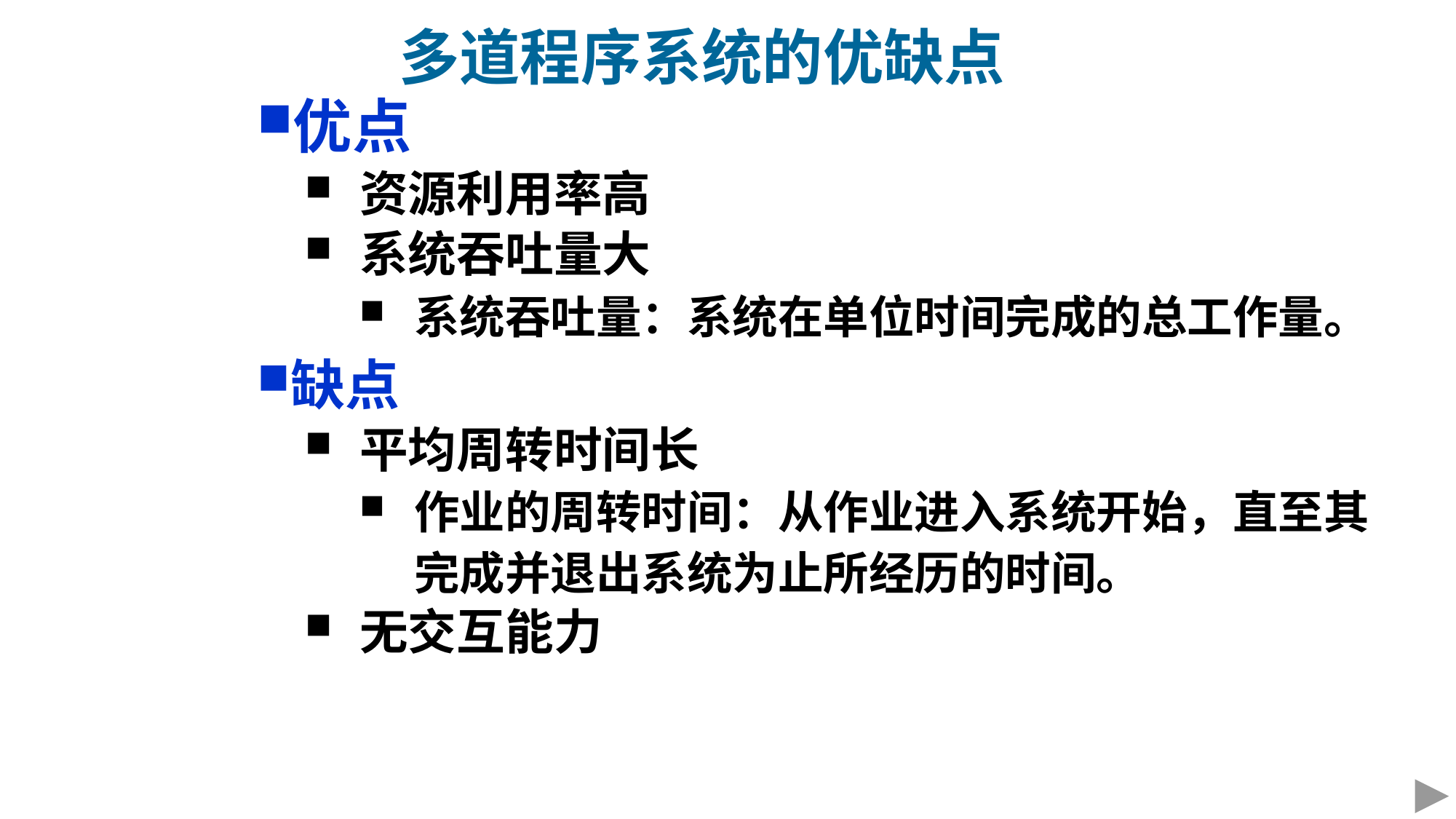

多道程序系统的优缺点
优点
资源利用率高
系统吞吐量大
系统吞吐量：系统在单位时间完成的总工作量。
缺点
平均周转时间长
作业的周转时间：从作业进入系统开始，直至其完成并退出系统为止所经历的时间。
无交互能力